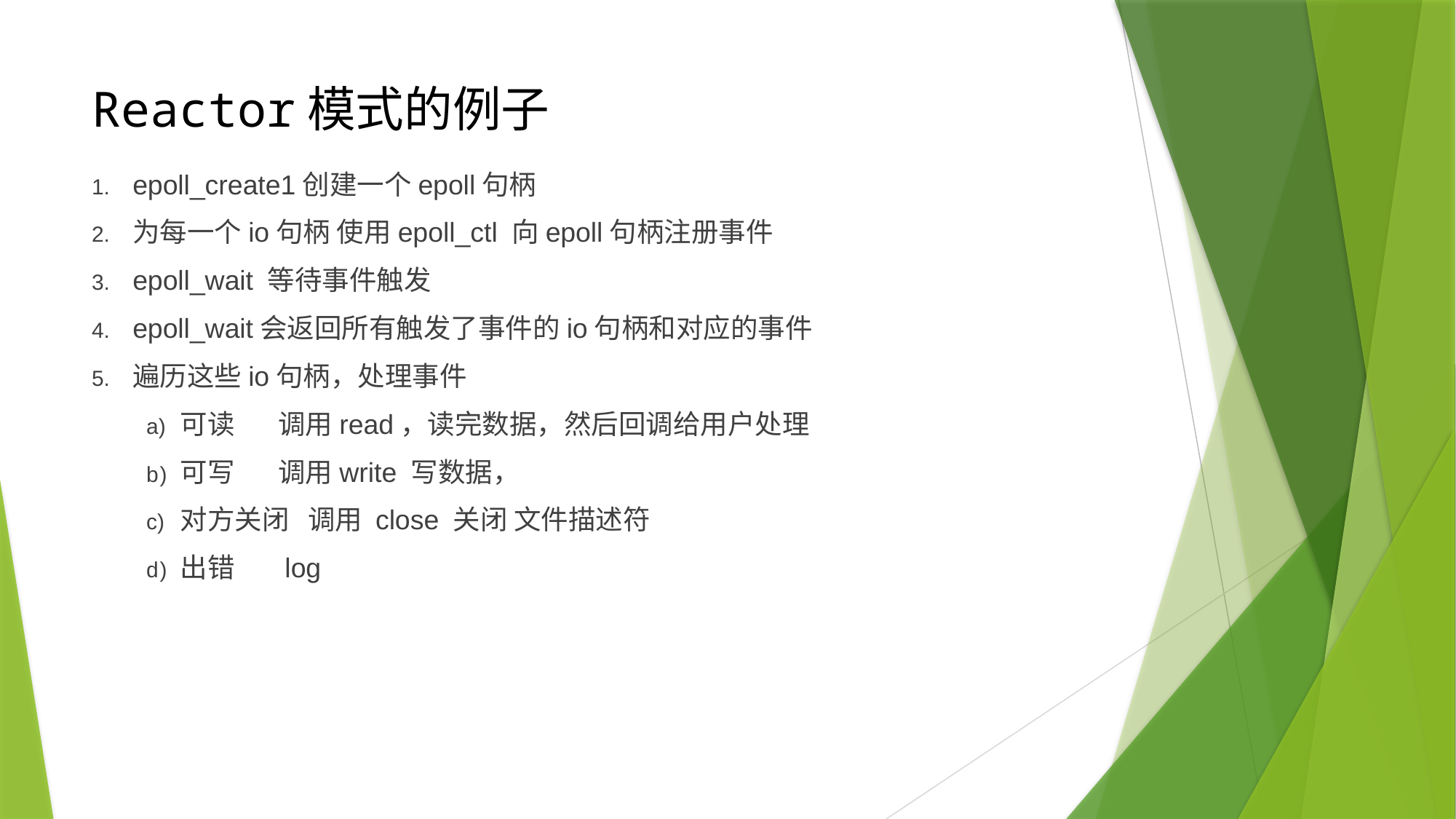

# Reactor模式的例子
epoll_create1创建一个epoll句柄
为每一个io句柄 使用epoll_ctl 向epoll句柄注册事件
epoll_wait 等待事件触发
epoll_wait会返回所有触发了事件的io句柄和对应的事件
遍历这些io句柄，处理事件
可读       调用read，读完数据，然后回调给用户处理
可写       调用write 写数据，
对方关闭   调用 close 关闭 文件描述符
出错       log